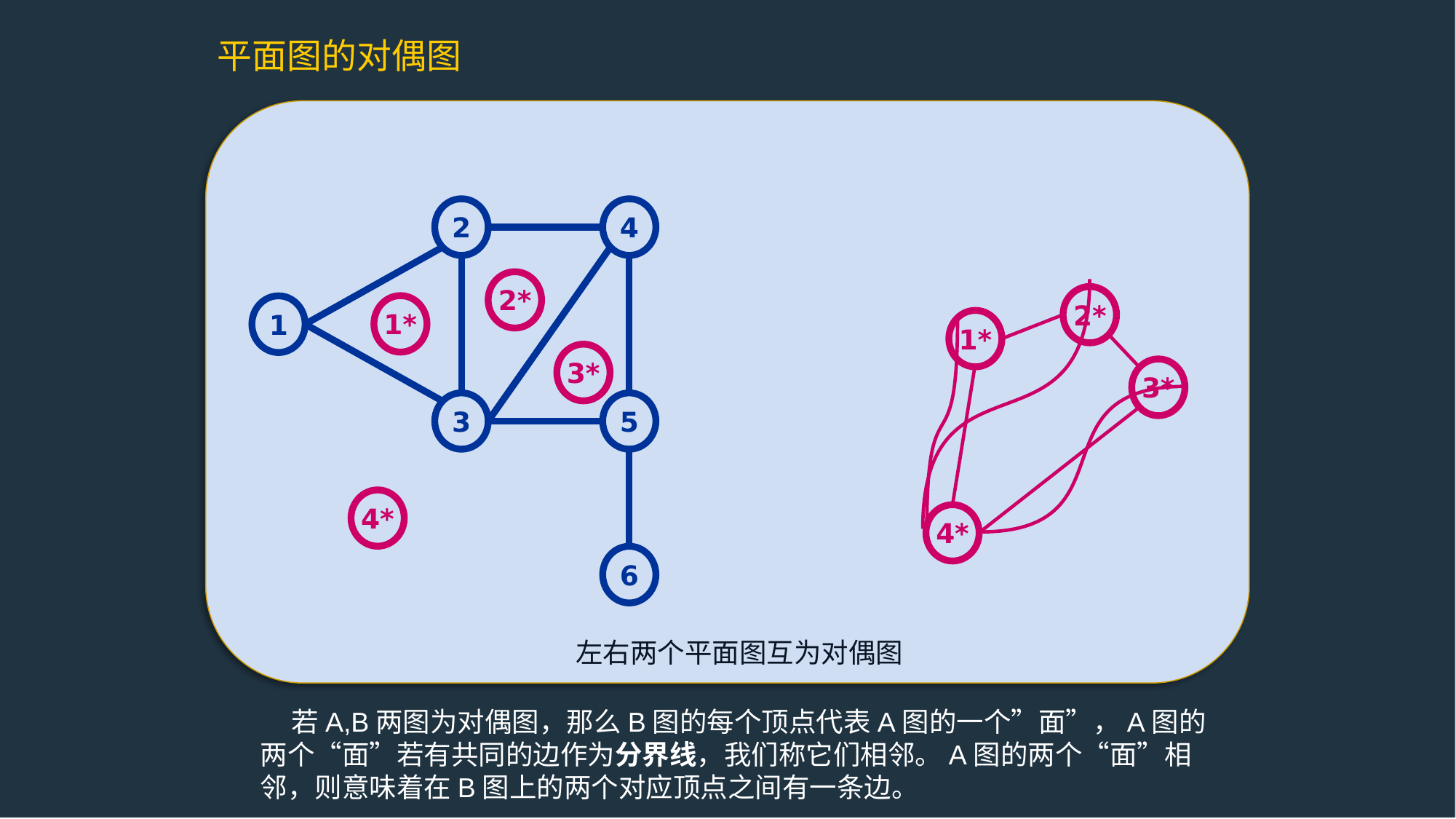

平面图的对偶图

2
4
2*
2*
1*
1
1*
3*
3*
3
5
4*
4*
6
左右两个平面图互为对偶图
    若A,B两图为对偶图，那么B图的每个顶点代表A图的一个”面”，A图的两个“面”若有共同的边作为分界线，我们称它们相邻。A图的两个“面”相邻，则意味着在B图上的两个对应顶点之间有一条边。